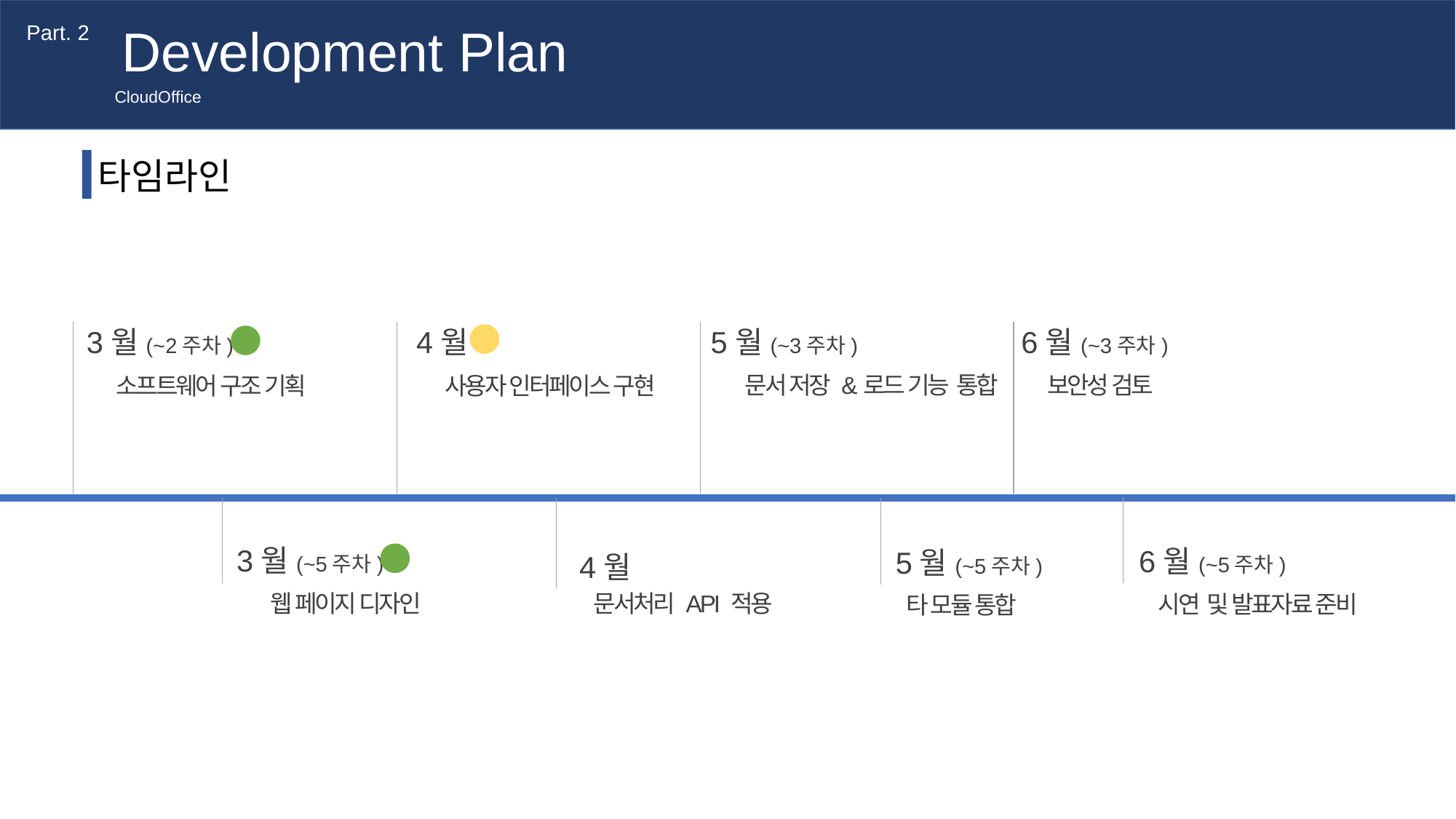

Development Plan
Part. 2
CloudOffice

# 타임라인
3월(~2주차)
소프트웨어 구조 기획
4월
사용자 인터페이스 구현
5월(~3주차)
문서 저장 &로드 기능  통합
6월(~3주차)
보안성 검토

3월(~5주차)
웹 페이지 디자인
6월(~5주차)
시연  및 발표자료 준비
5월(~5주차)
타 모듈 통합
4월
문서처리 API 적용